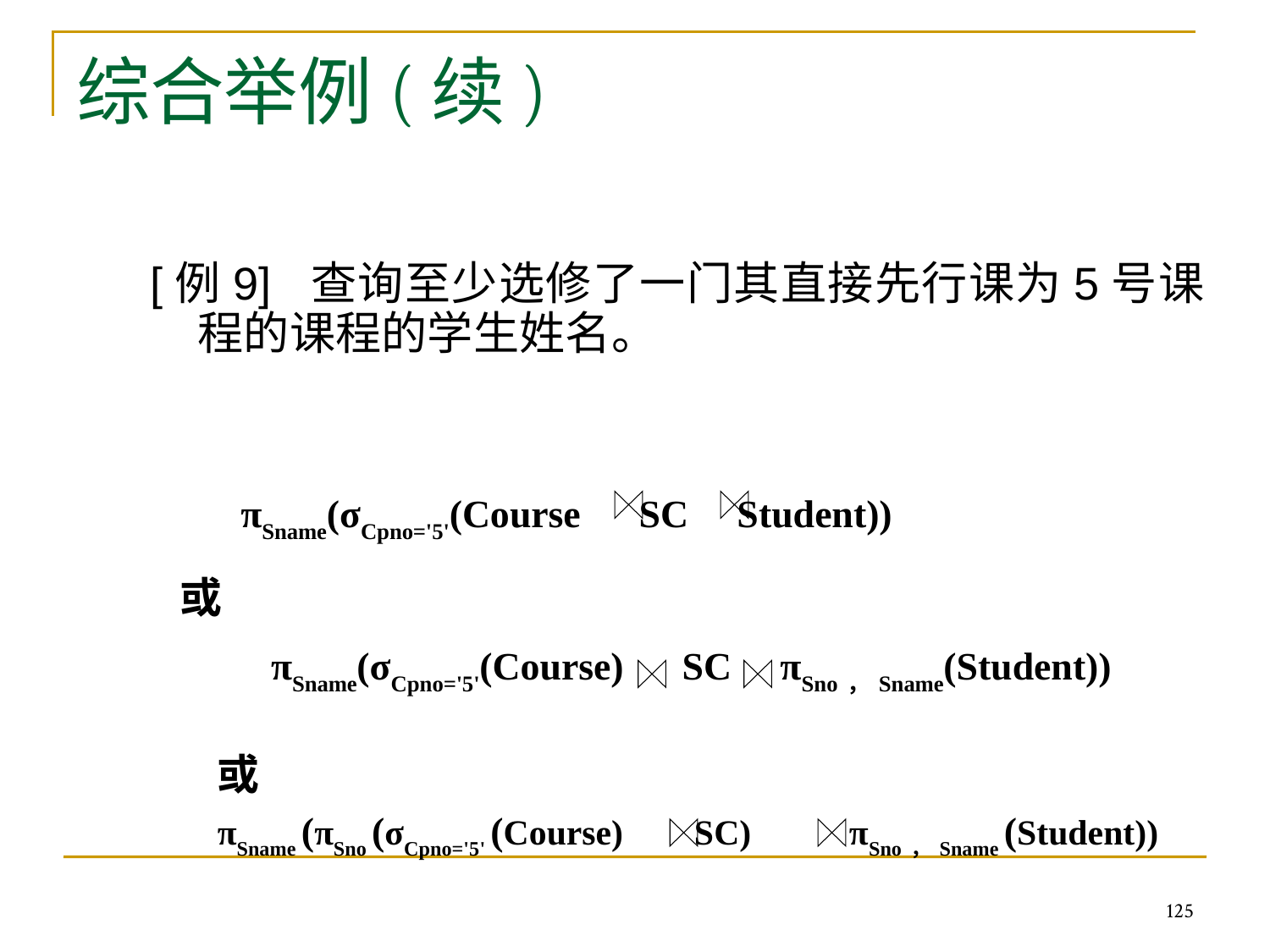

# 综合举例(续)

[例9]  查询至少选修了一门其直接先行课为5号课程的课程的学生姓名。

πSname(σCpno='5'(Course      SC     Student))

或
πSname(σCpno='5'(Course)      SC     πSno，Sname(Student))

或
πSname (πSno (σCpno='5' (Course)        SC)           πSno，Sname (Student))
125